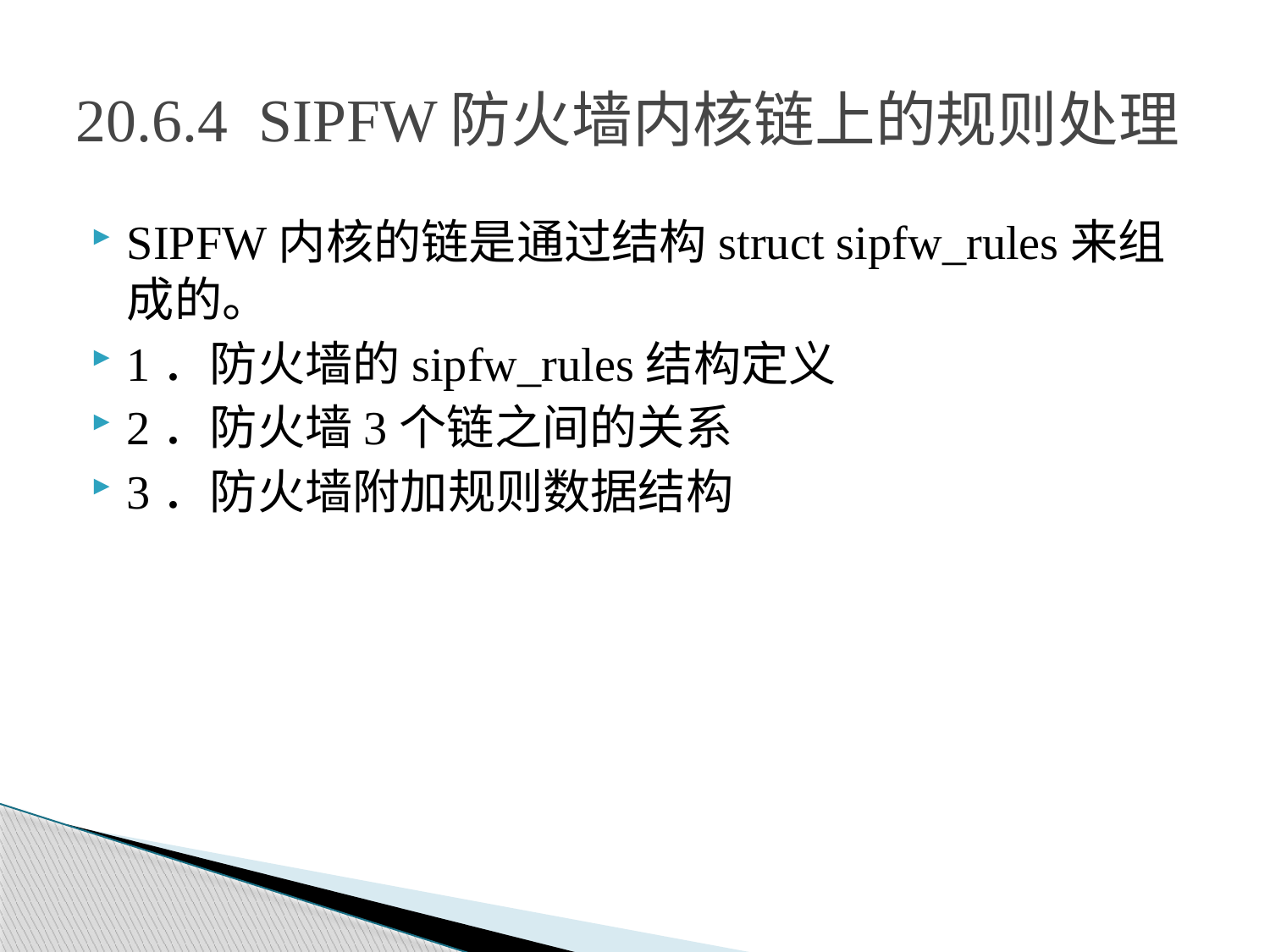

# 20.6.4  SIPFW防火墙内核链上的规则处理
SIPFW内核的链是通过结构struct sipfw_rules来组成的。
1．防火墙的sipfw_rules结构定义
2．防火墙3个链之间的关系
3．防火墙附加规则数据结构